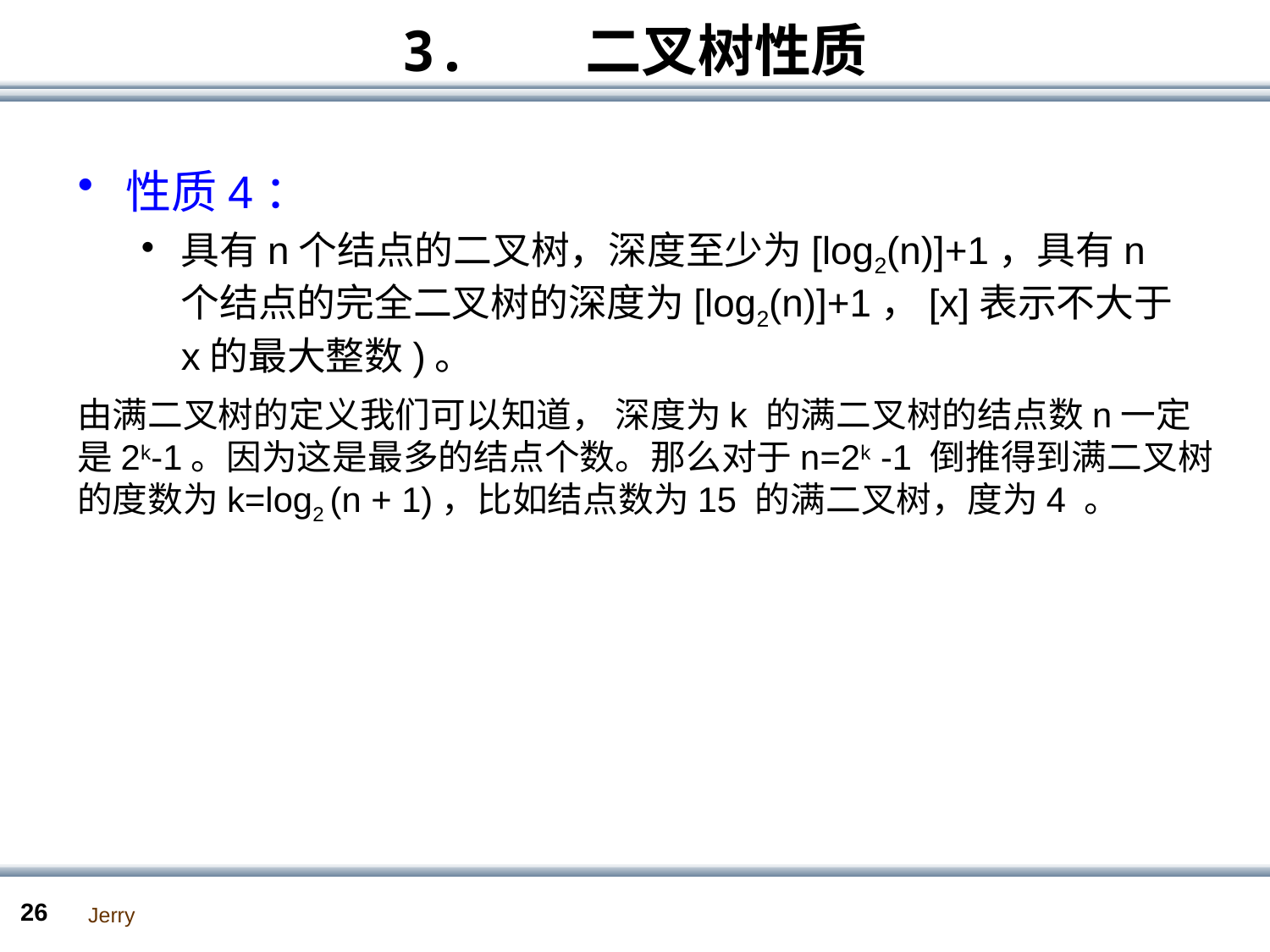

# 3.   二叉树性质
性质4：
具有n个结点的二叉树，深度至少为[log2(n)]+1，具有n 个结点的完全二叉树的深度为[log2(n)]+1，[x]表示不大于x的最大整数)。
由满二叉树的定义我们可以知道， 深度为k 的满二叉树的结点数n一定是2k-1。因为这是最多的结点个数。那么对于n=2k -1 倒推得到满二叉树的度数为k=log2 (n + 1)，比如结点数为15 的满二叉树，度为4 。